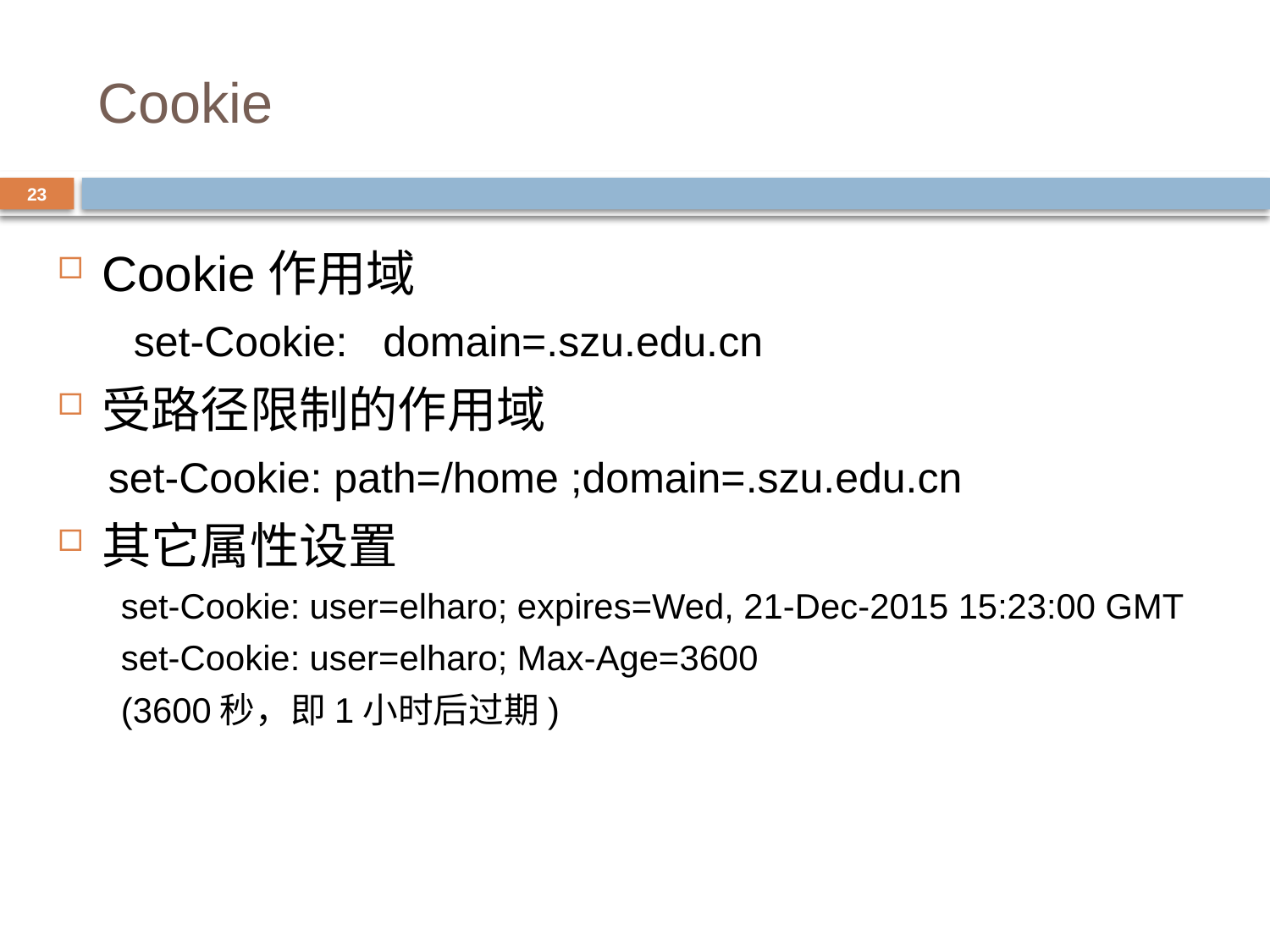

# Cookie
23
Cookie作用域
 set-Cookie:   domain=.szu.edu.cn
受路径限制的作用域
    set-Cookie: path=/home ;domain=.szu.edu.cn
其它属性设置
set-Cookie: user=elharo; expires=Wed, 21-Dec-2015 15:23:00 GMT
set-Cookie: user=elharo; Max-Age=3600
(3600秒，即1小时后过期)